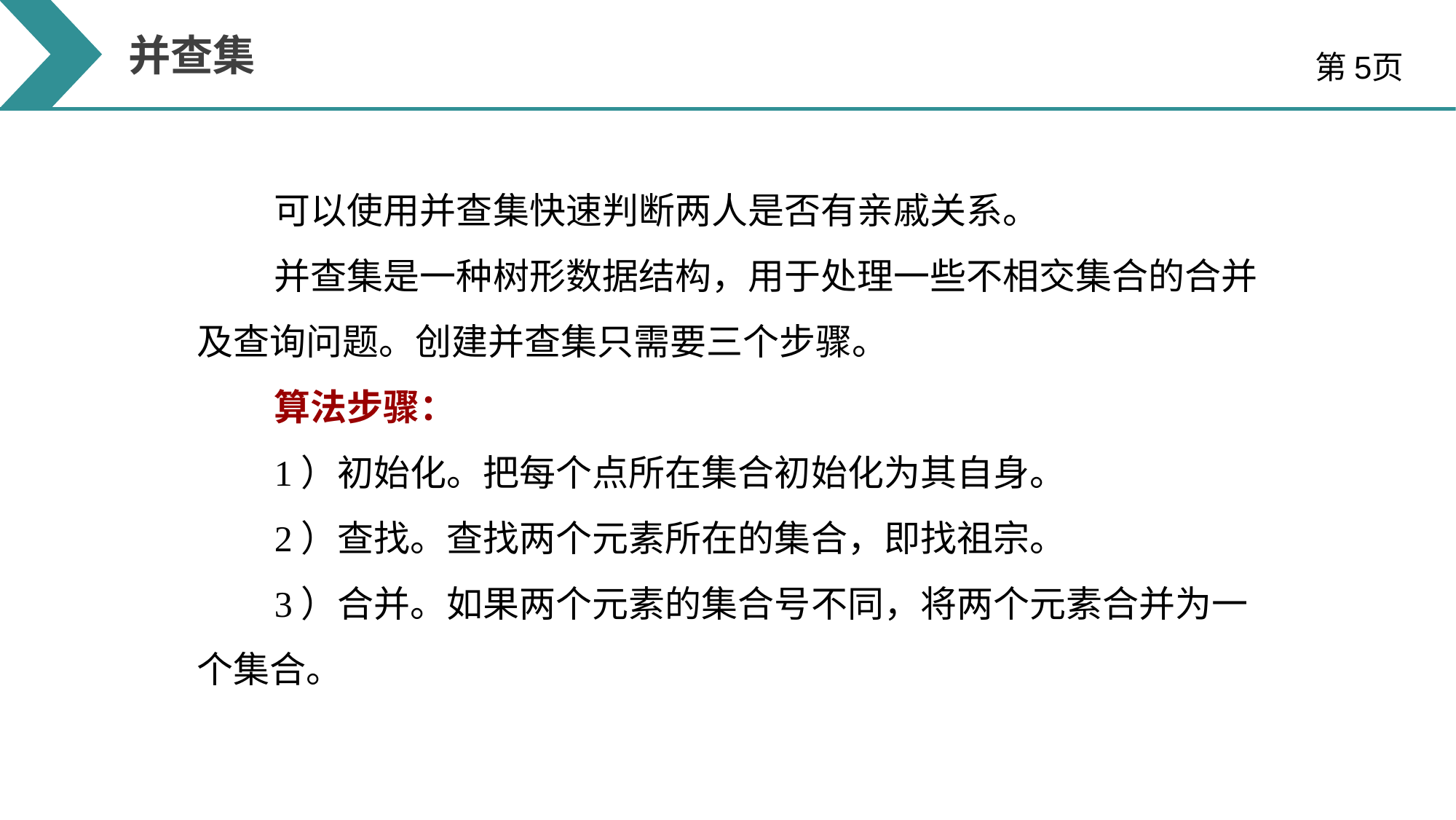

并查集
第5页
可以使用并查集快速判断两人是否有亲戚关系。
并查集是一种树形数据结构，用于处理一些不相交集合的合并及查询问题。创建并查集只需要三个步骤。
算法步骤：
1）初始化。把每个点所在集合初始化为其自身。
2）查找。查找两个元素所在的集合，即找祖宗。
3）合并。如果两个元素的集合号不同，将两个元素合并为一个集合。